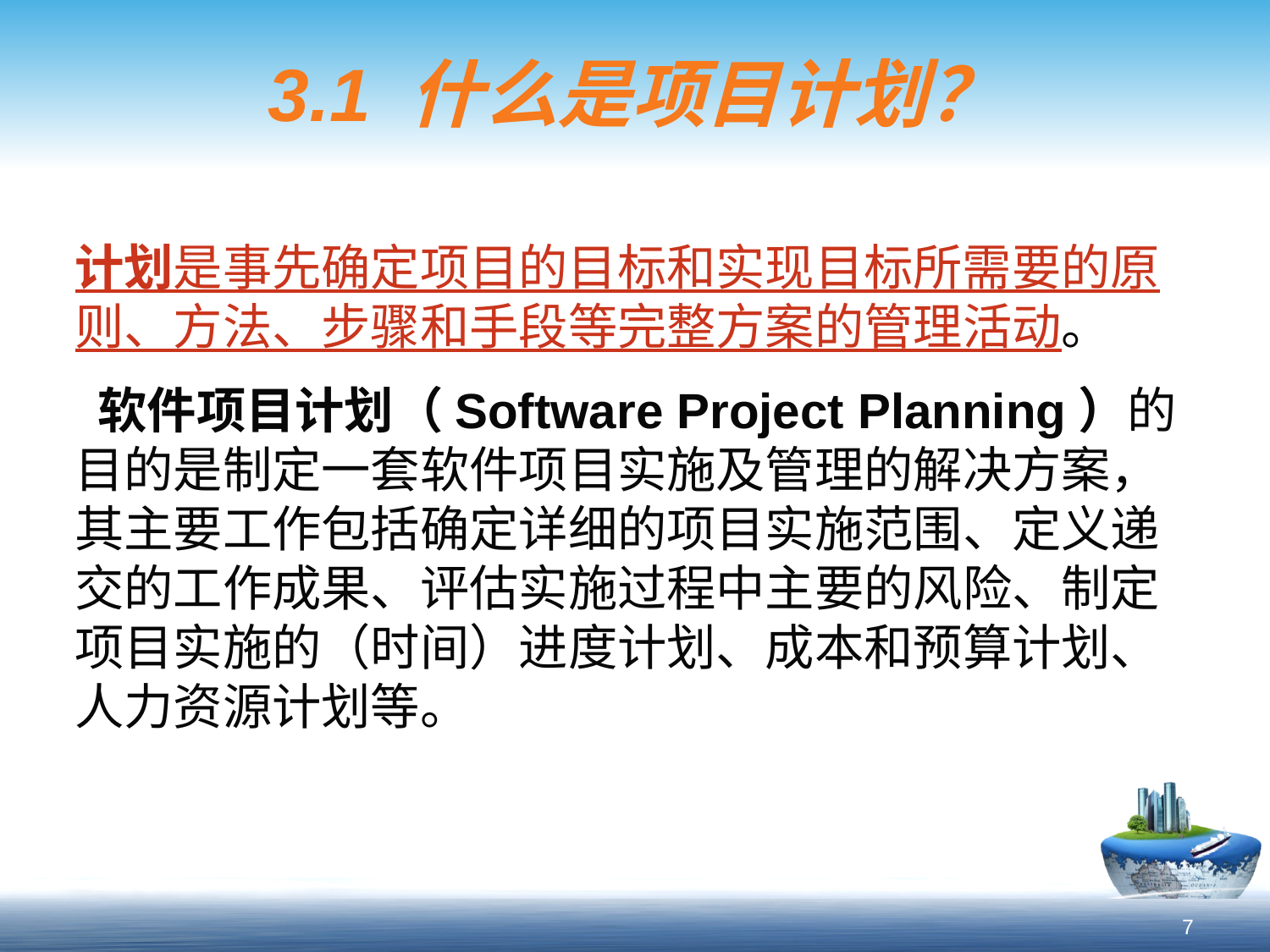

# 3.1 什么是项目计划？
计划是事先确定项目的目标和实现目标所需要的原则、方法、步骤和手段等完整方案的管理活动。
 软件项目计划（Software Project Planning）的目的是制定一套软件项目实施及管理的解决方案，其主要工作包括确定详细的项目实施范围、定义递交的工作成果、评估实施过程中主要的风险、制定项目实施的（时间）进度计划、成本和预算计划、人力资源计划等。
7